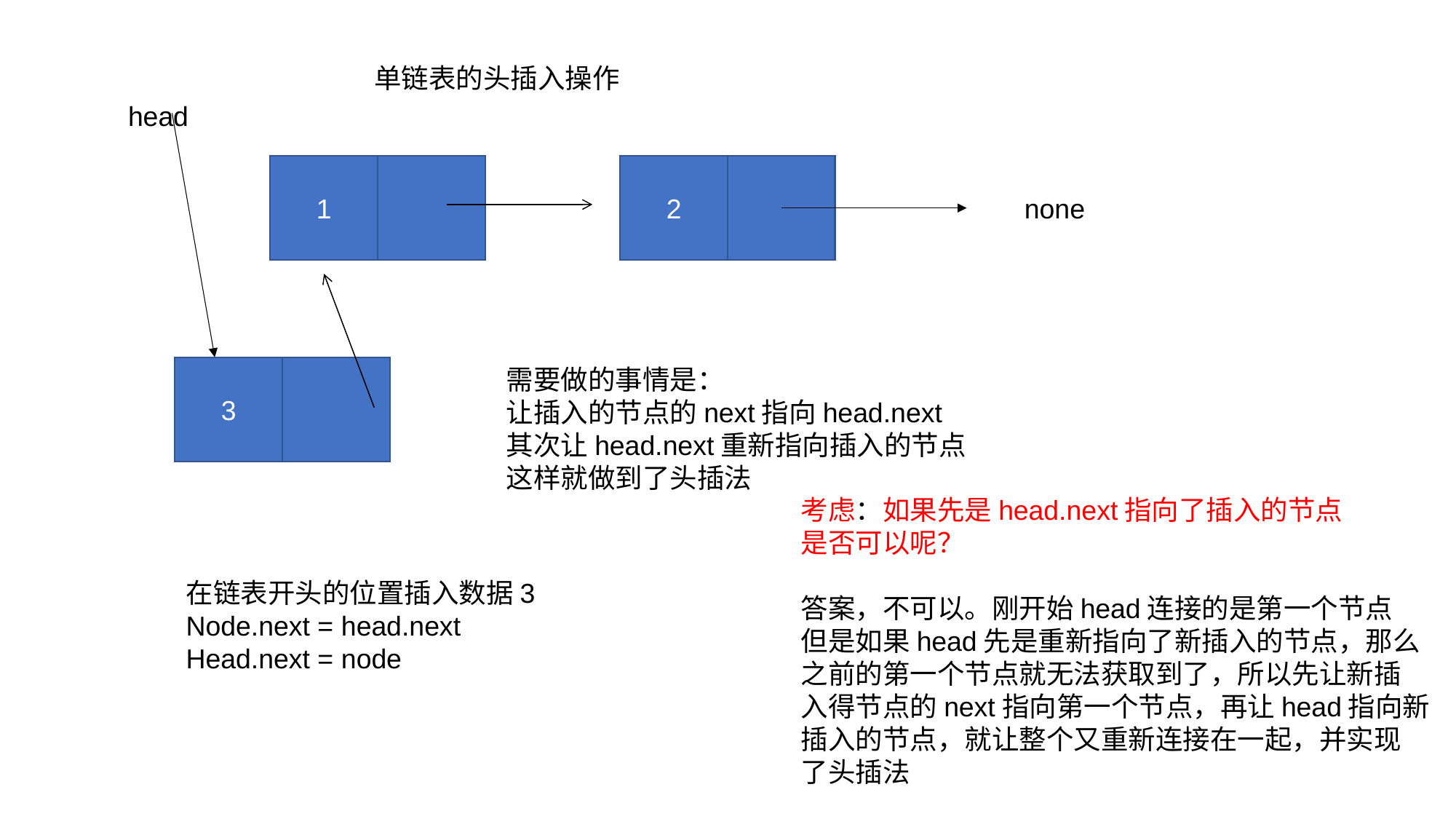

单链表的头插入操作
head

1
2
none
需要做的事情是：
让插入的节点的next指向head.next
其次让head.next重新指向插入的节点
这样就做到了头插法

3
考虑：如果先是head.next指向了插入的节点
是否可以呢？

答案，不可以。刚开始head连接的是第一个节点
但是如果head先是重新指向了新插入的节点，那么
之前的第一个节点就无法获取到了，所以先让新插
入得节点的next指向第一个节点，再让head指向新
插入的节点，就让整个又重新连接在一起，并实现
了头插法
在链表开头的位置插入数据3
Node.next = head.next
Head.next = node